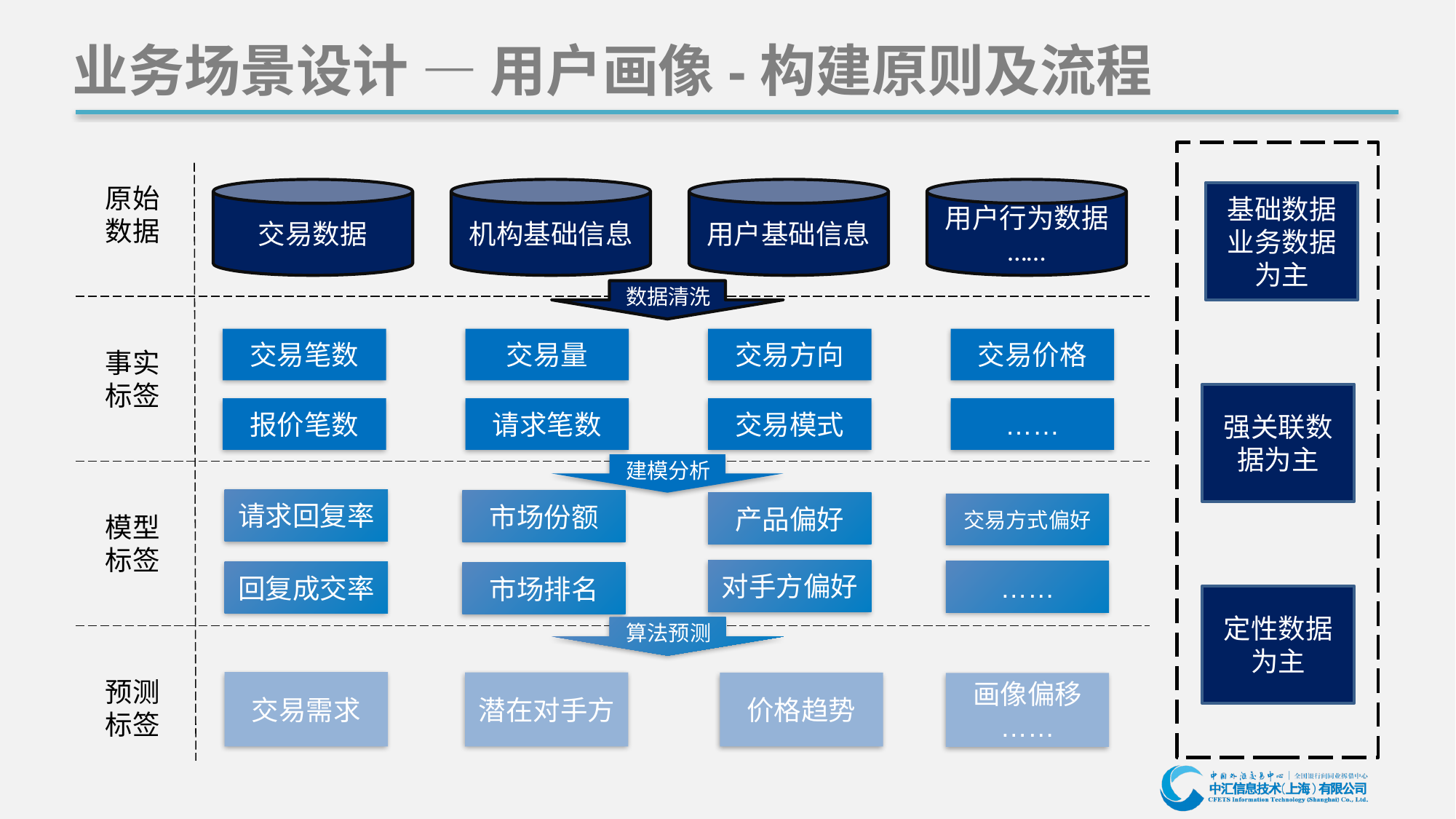

业务场景设计 — 用户画像-构建原则及流程

原始数据
交易数据
机构基础信息
用户基础信息
用户行为数据
……
基础数据业务数据为主
数据清洗

交易笔数
交易量
交易方向
交易价格
事实标签
强关联数据为主
报价笔数
请求笔数
交易模式
……
建模分析

请求回复率
市场份额
产品偏好
交易方式偏好
模型标签
对手方偏好
……
回复成交率
市场排名
定性数据为主
算法预测

预测标签
交易需求
潜在对手方
价格趋势
画像偏移
……